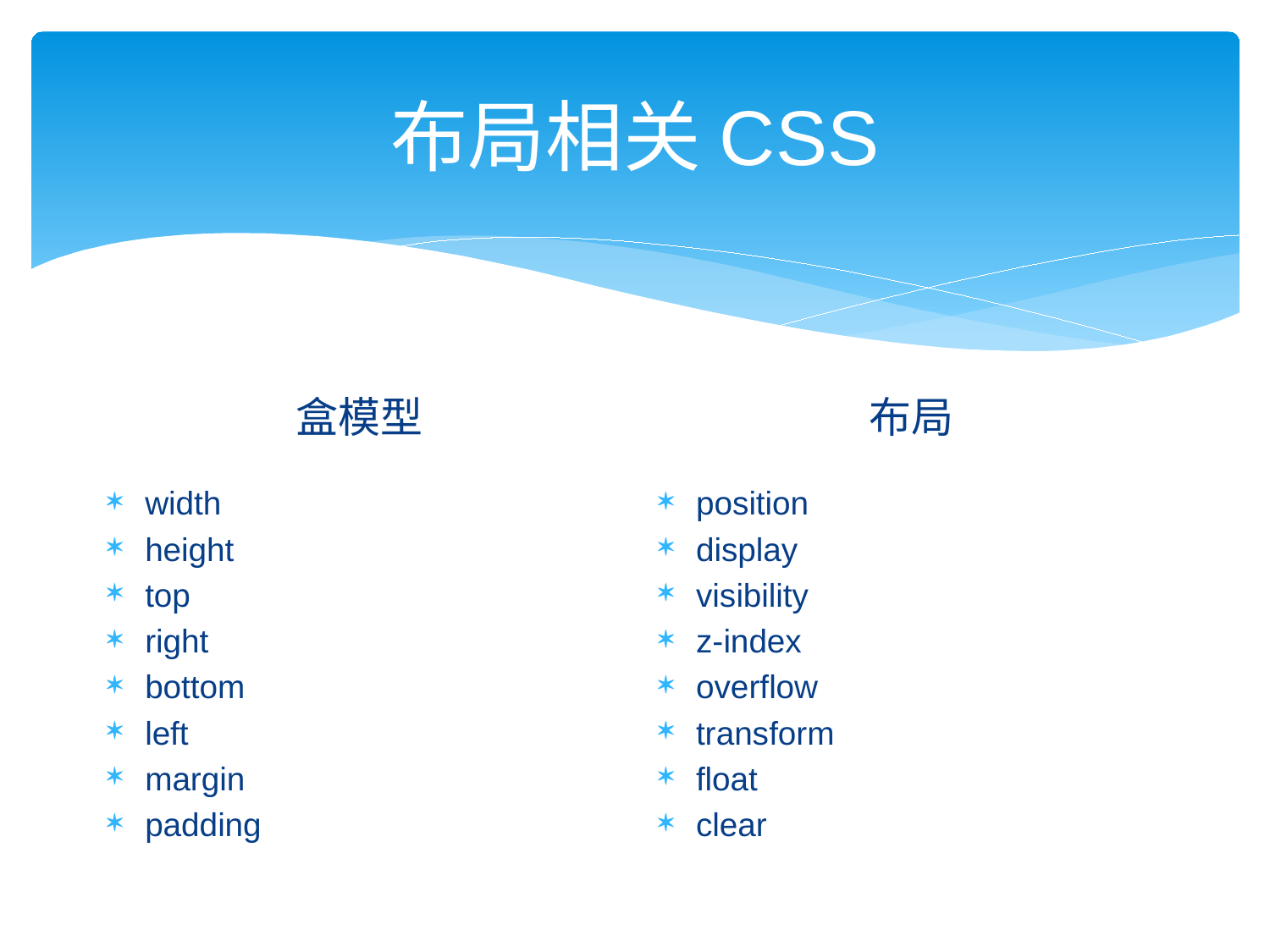

# 布局相关CSS
布局
盒模型
width
height
top
right
bottom
left
margin
padding
position
display
visibility
z-index
overflow
transform
float
clear